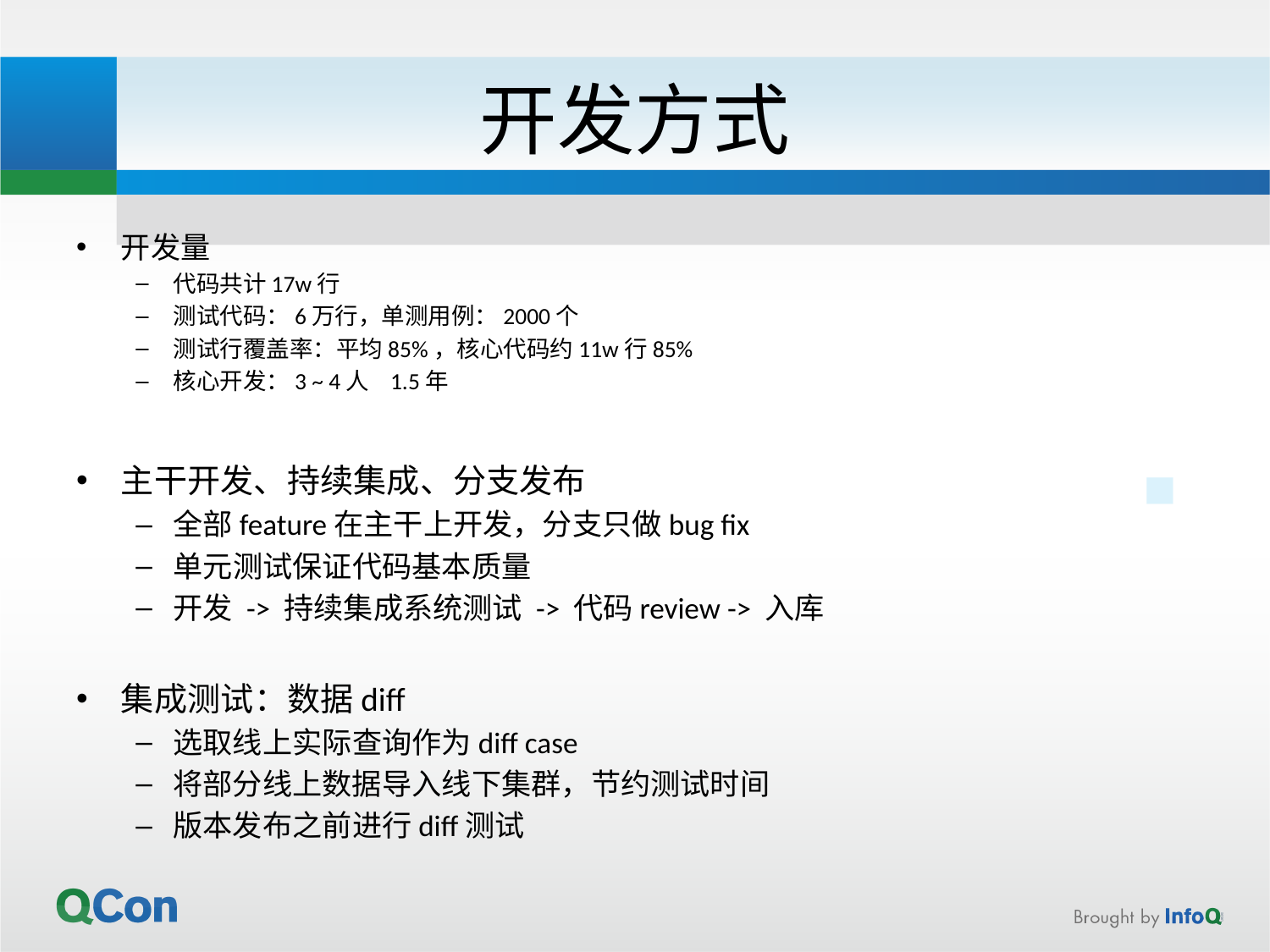

# 开发方式
开发量
代码共计17w行
测试代码：6万行，单测用例：2000个
测试行覆盖率：平均85%，核心代码约11w行85%
核心开发：3 ~ 4人   1.5年

主干开发、持续集成、分支发布
全部feature在主干上开发，分支只做bug fix
单元测试保证代码基本质量
开发 -> 持续集成系统测试 -> 代码review -> 入库

集成测试：数据diff
选取线上实际查询作为diff case
将部分线上数据导入线下集群，节约测试时间
版本发布之前进行diff测试